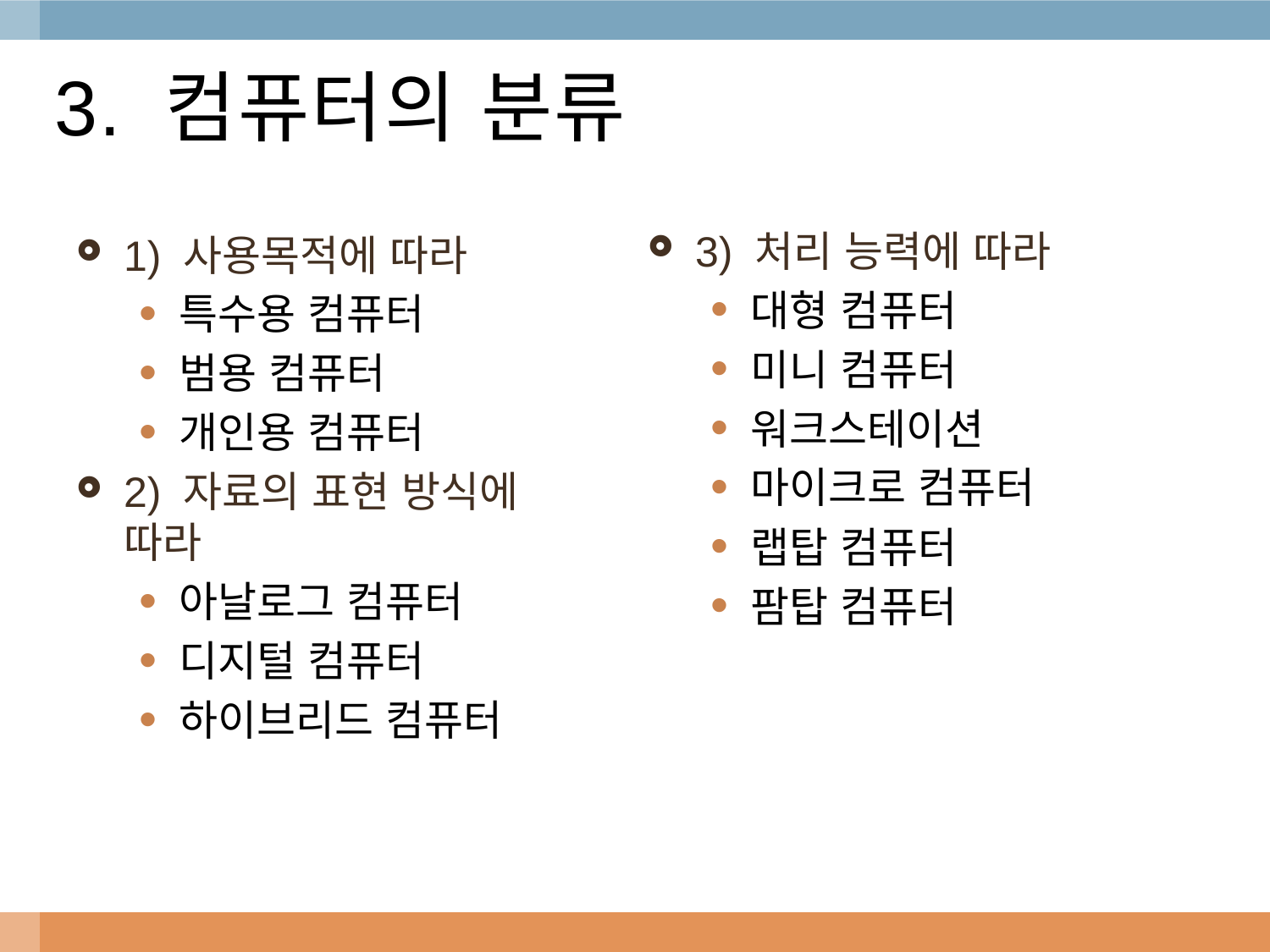

# 3. 컴퓨터의 분류
3) 처리 능력에 따라
대형 컴퓨터
미니 컴퓨터
워크스테이션
마이크로 컴퓨터
랩탑 컴퓨터
팜탑 컴퓨터
1) 사용목적에 따라
특수용 컴퓨터
범용 컴퓨터
개인용 컴퓨터
2) 자료의 표현 방식에 따라
아날로그 컴퓨터
디지털 컴퓨터
하이브리드 컴퓨터